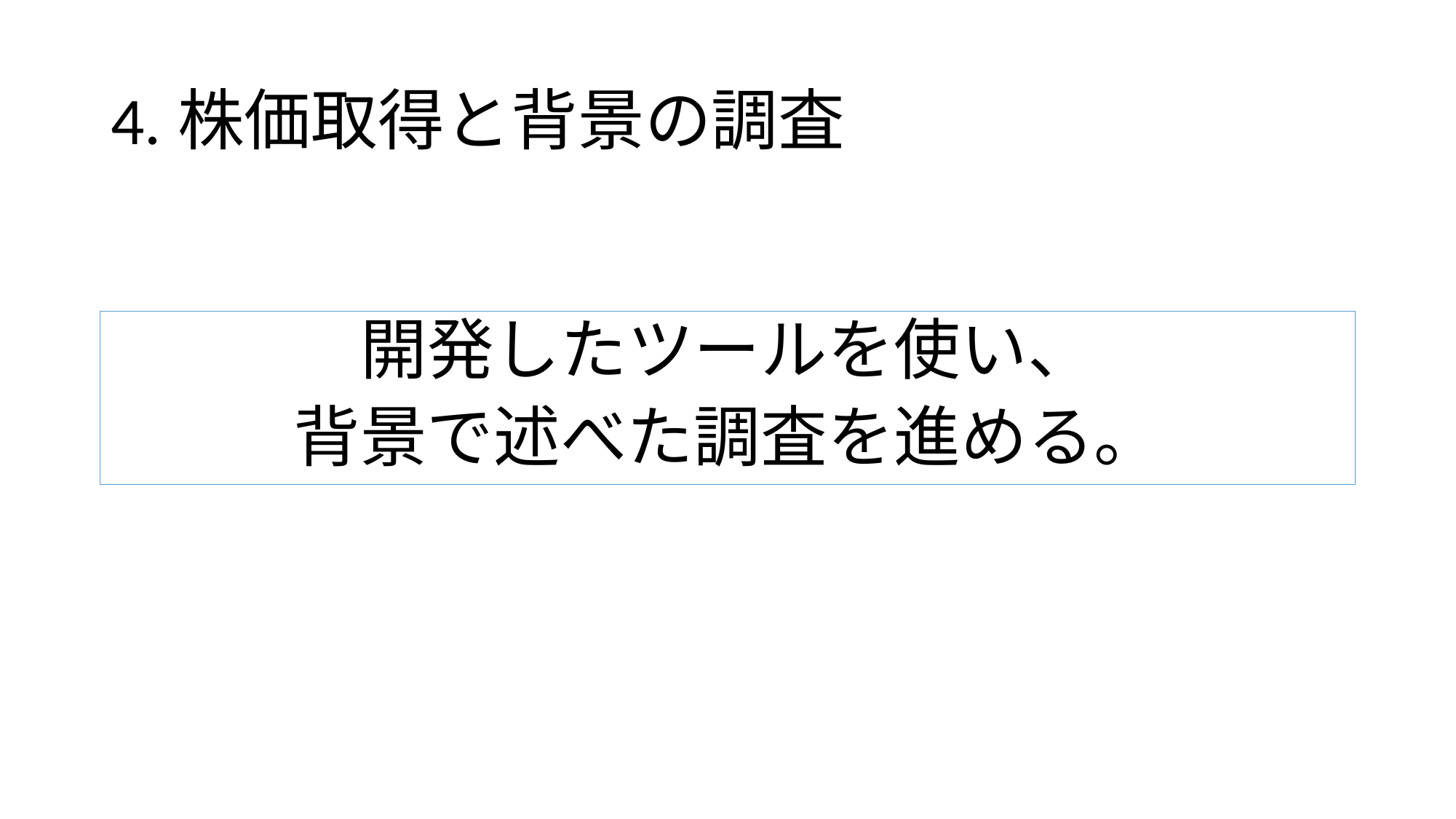

# 4.株価取得と背景の調査
開発したツールを使い、
背景で述べた調査を進める。